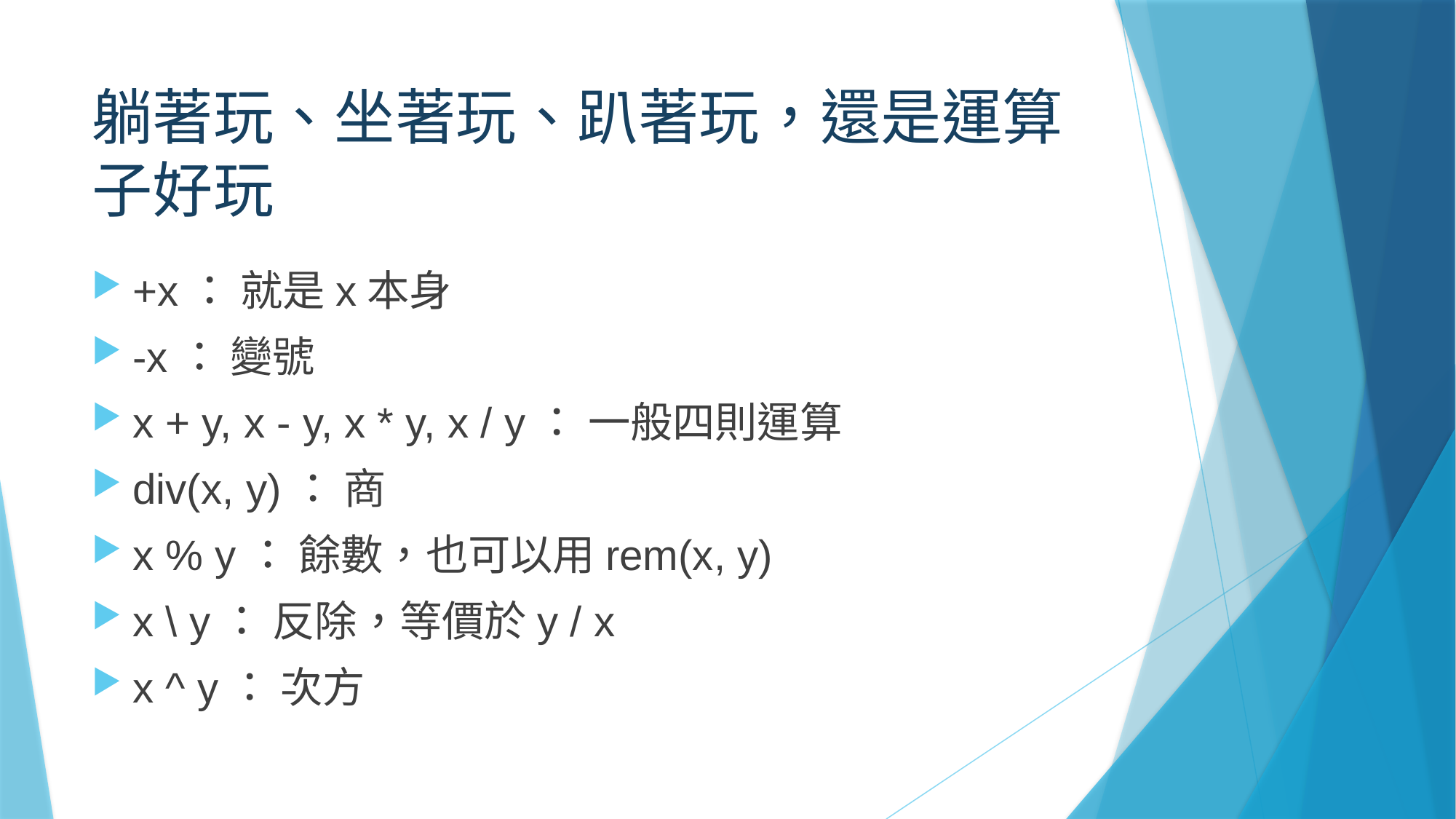

# 躺著玩、坐著玩、趴著玩，還是運算子好玩
+x： 就是x本身
-x： 變號
x + y, x - y, x * y, x / y： 一般四則運算
div(x, y)： 商
x % y： 餘數，也可以用rem(x, y)
x \ y： 反除，等價於y / x
x ^ y： 次方